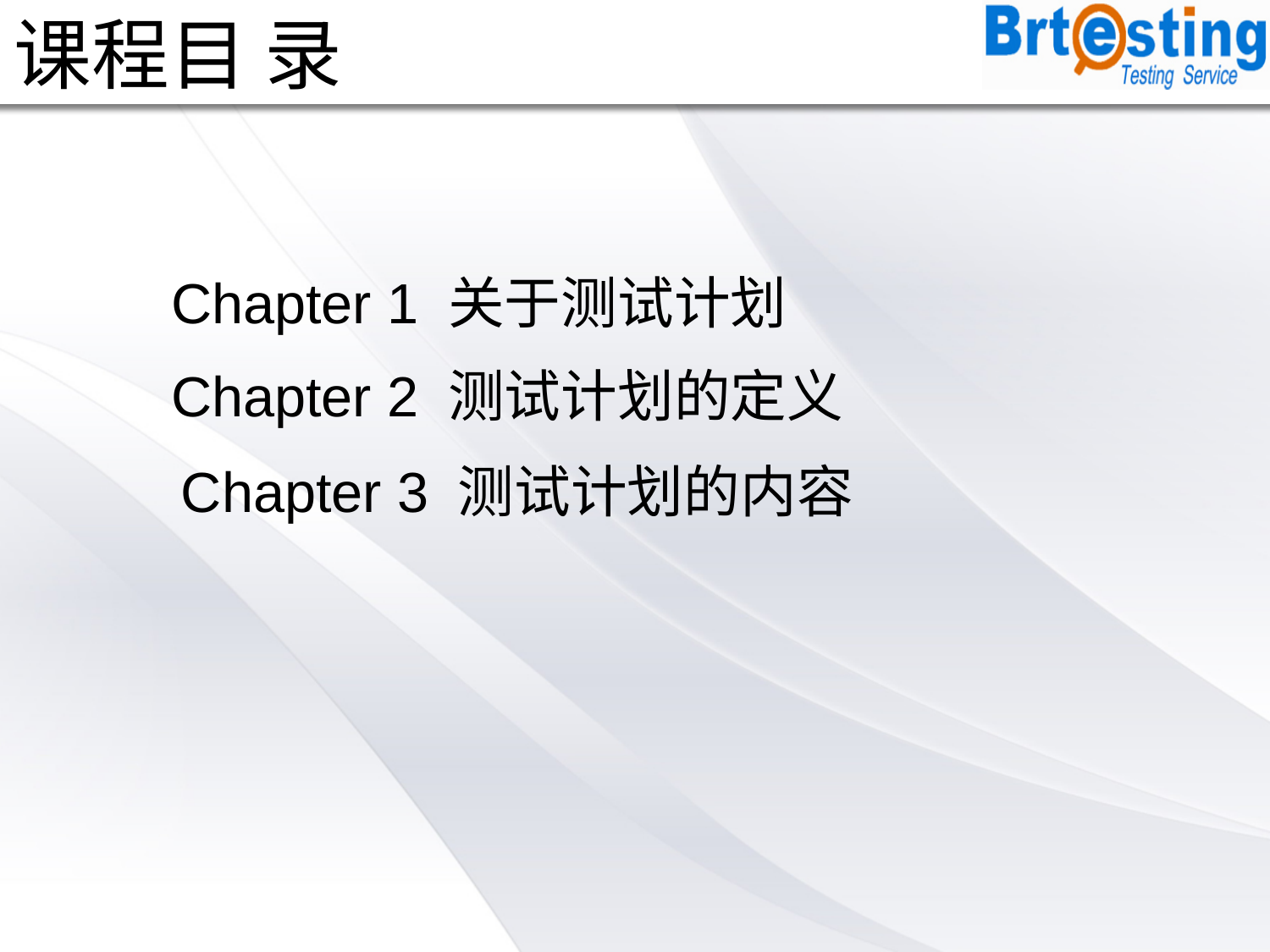

课程目 录
Chapter 1 关于测试计划
Chapter 2 测试计划的定义
Chapter 3 测试计划的内容